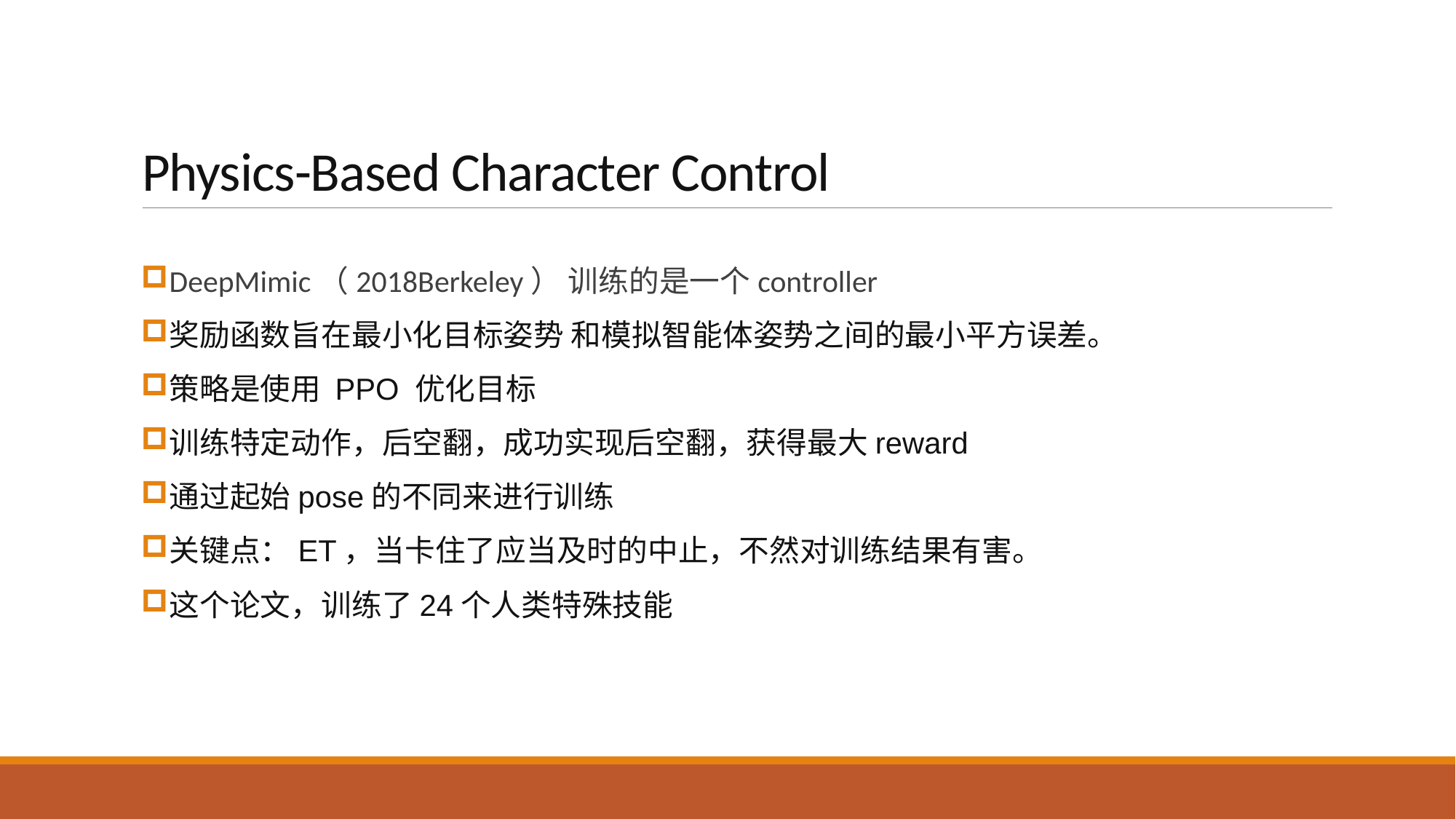

# Physics-Based Character Control
DeepMimic（2018Berkeley） 训练的是一个controller
奖励函数旨在最小化目标姿势 和模拟智能体姿势之间的最小平方误差。
策略是使用 PPO 优化目标
训练特定动作，后空翻，成功实现后空翻，获得最大reward
通过起始pose的不同来进行训练
关键点：ET，当卡住了应当及时的中止，不然对训练结果有害。
这个论文，训练了24个人类特殊技能